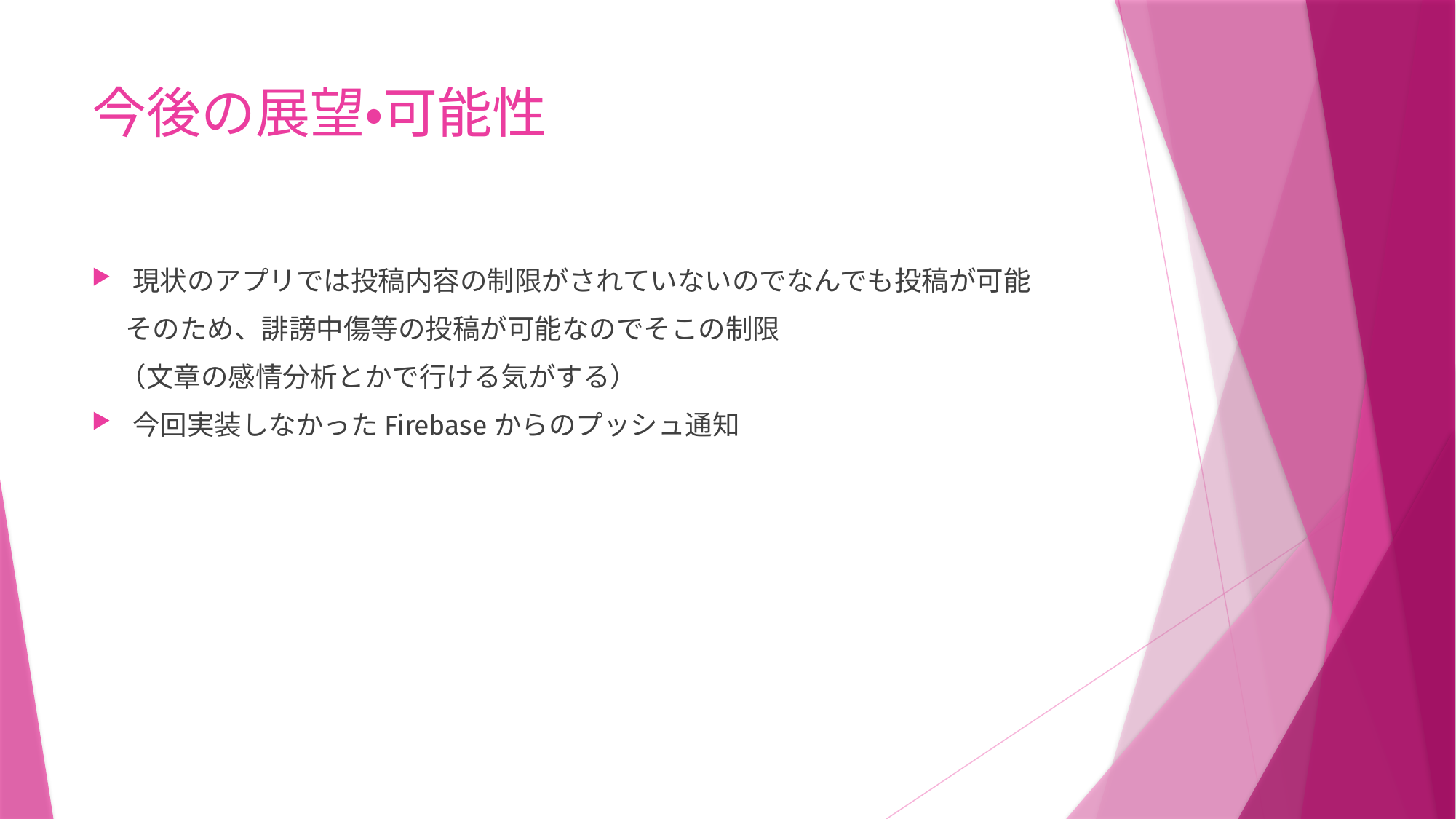

# 今後の展望・可能性
現状のアプリでは投稿内容の制限がされていないのでなんでも投稿が可能
　 そのため、誹謗中傷等の投稿が可能なのでそこの制限
　（文章の感情分析とかで行ける気がする）
今回実装しなかったFirebaseからのプッシュ通知